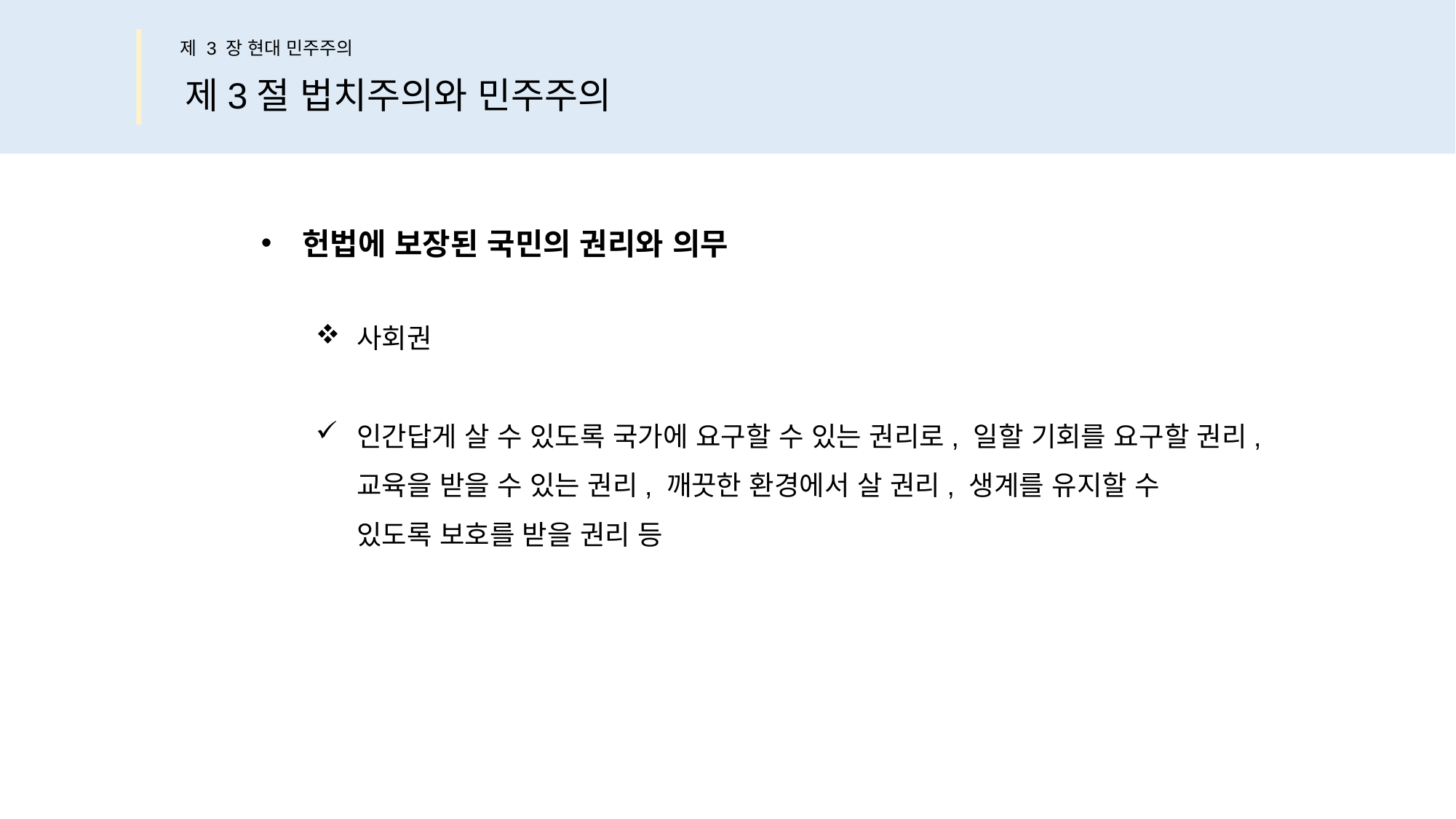

제 3 장 현대 민주주의
제3절 법치주의와 민주주의
헌법에 보장된 국민의 권리와 의무

사회권

인간답게 살 수 있도록 국가에 요구할 수 있는 권리로, 일할 기회를 요구할 권리,
교육을 받을 수 있는 권리, 깨끗한 환경에서 살 권리, 생계를 유지할 수
있도록 보호를 받을 권리 등